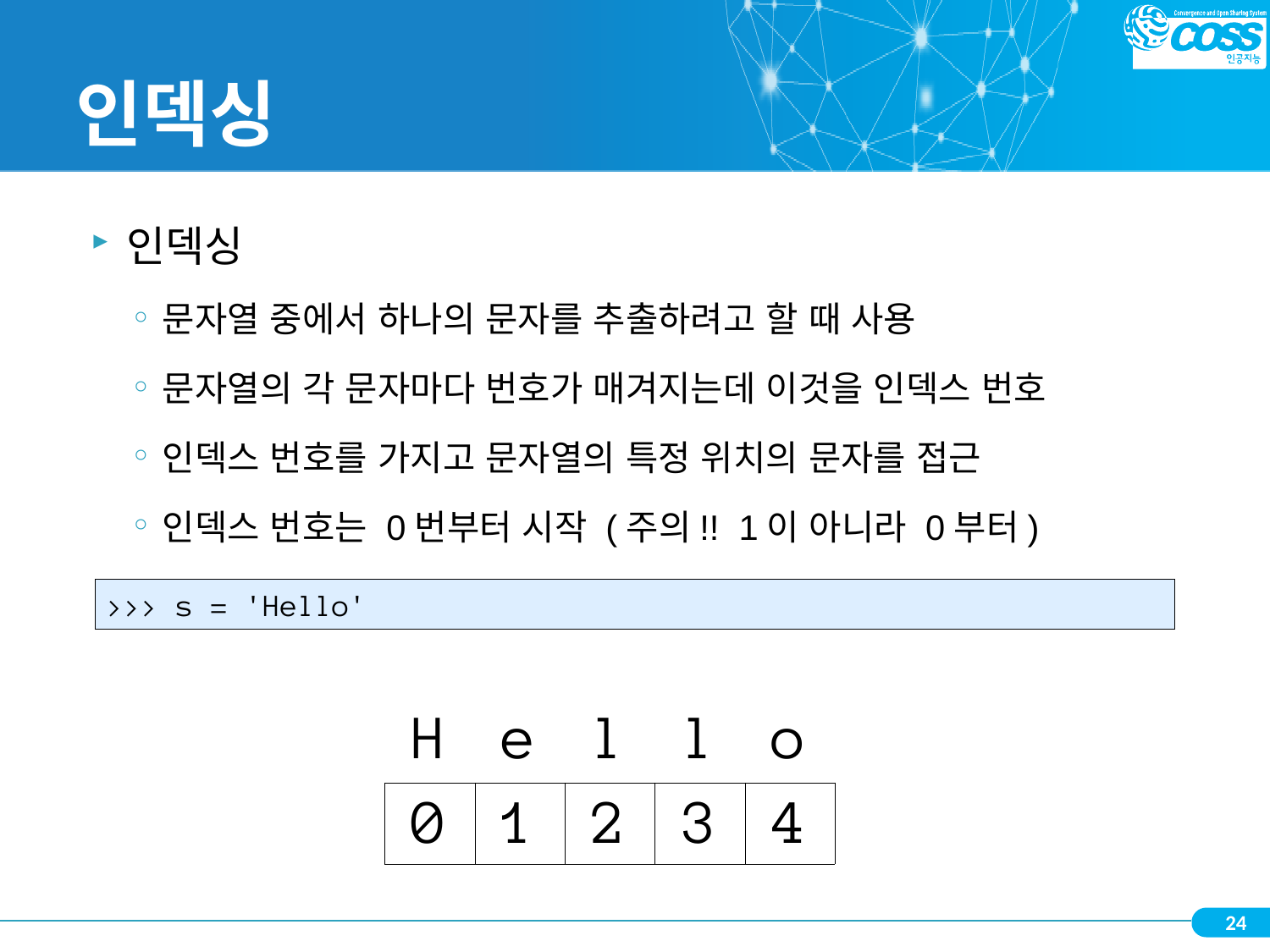

# 인덱싱
인덱싱
문자열 중에서 하나의 문자를 추출하려고 할 때 사용
문자열의 각 문자마다 번호가 매겨지는데 이것을 인덱스 번호
인덱스 번호를 가지고 문자열의 특정 위치의 문자를 접근
인덱스 번호는 0번부터 시작 (주의!!  1이 아니라 0부터)
>>> s = 'Hello'
| H | e | l | l | o |
| --- | --- | --- | --- | --- |
| 0 | 1 | 2 | 3 | 4 |